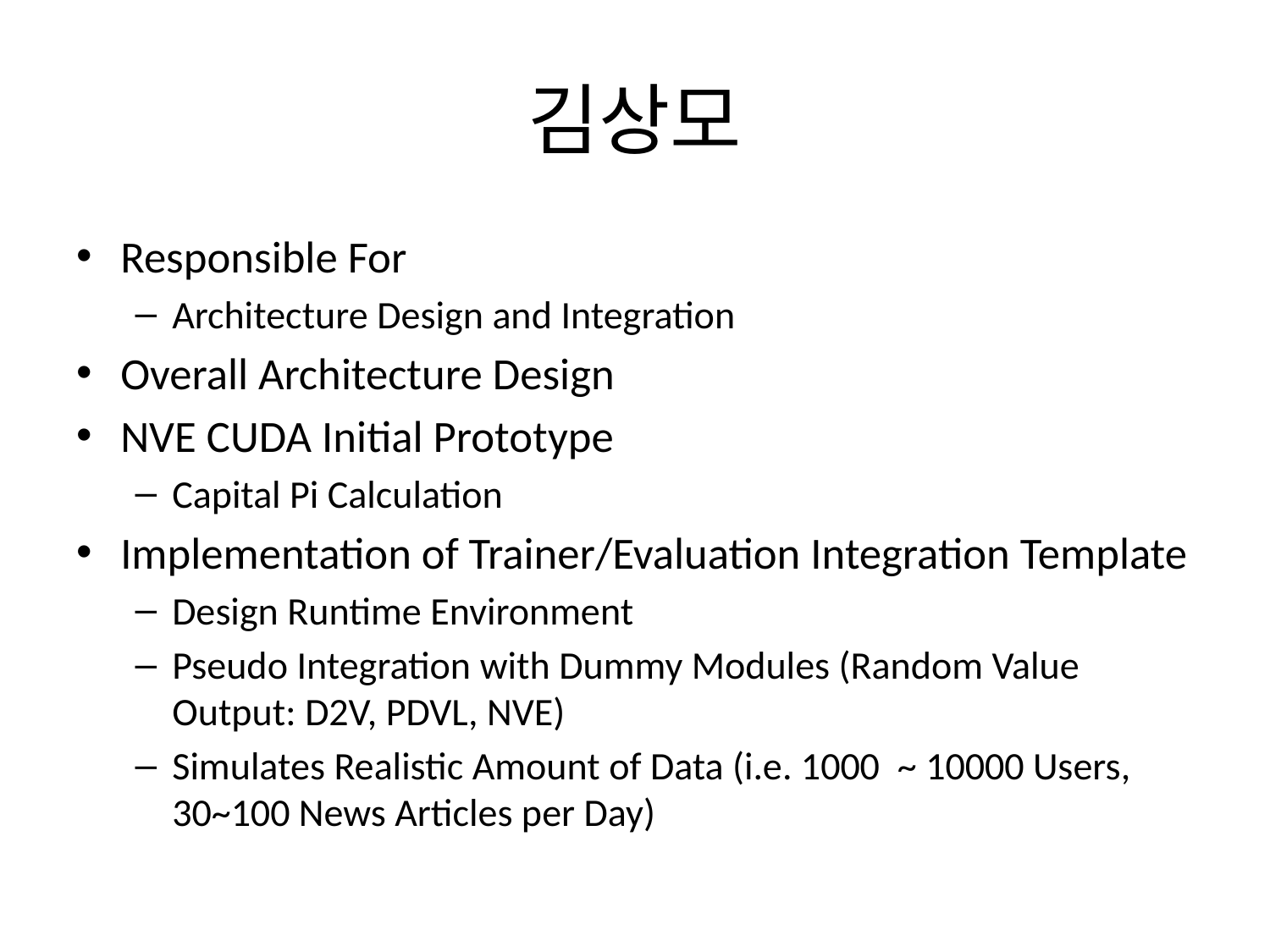

# 김상모
Responsible For
Architecture Design and Integration
Overall Architecture Design
NVE CUDA Initial Prototype
Capital Pi Calculation
Implementation of Trainer/Evaluation Integration Template
Design Runtime Environment
Pseudo Integration with Dummy Modules (Random Value Output: D2V, PDVL, NVE)
Simulates Realistic Amount of Data (i.e. 1000  ~ 10000 Users, 30~100 News Articles per Day)